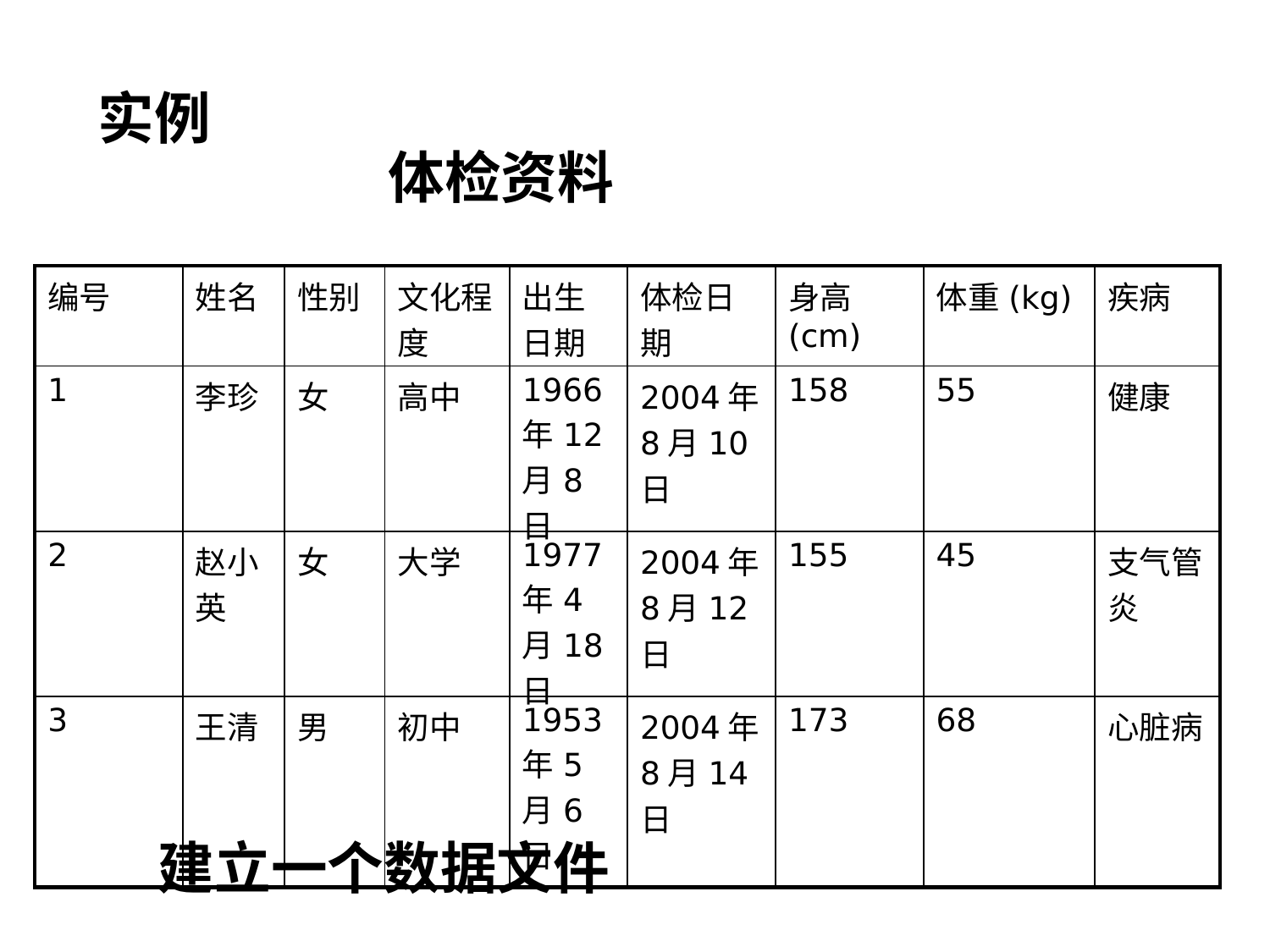

实例
体检资料
| 编号 | 姓名 | 性别 | 文化程度 | 出生日期 | 体检日期 | 身高(cm) | 体重(kg) | 疾病 |
| --- | --- | --- | --- | --- | --- | --- | --- | --- |
| 1 | 李珍 | 女 | 高中 | 1966年12月8日 | 2004年8月10日 | 158 | 55 | 健康 |
| 2 | 赵小英 | 女 | 大学 | 1977年4月18日 | 2004年8月12日 | 155 | 45 | 支气管炎 |
| 3 | 王清 | 男 | 初中 | 1953年5月6日 | 2004年8月14日 | 173 | 68 | 心脏病 |
建立一个数据文件